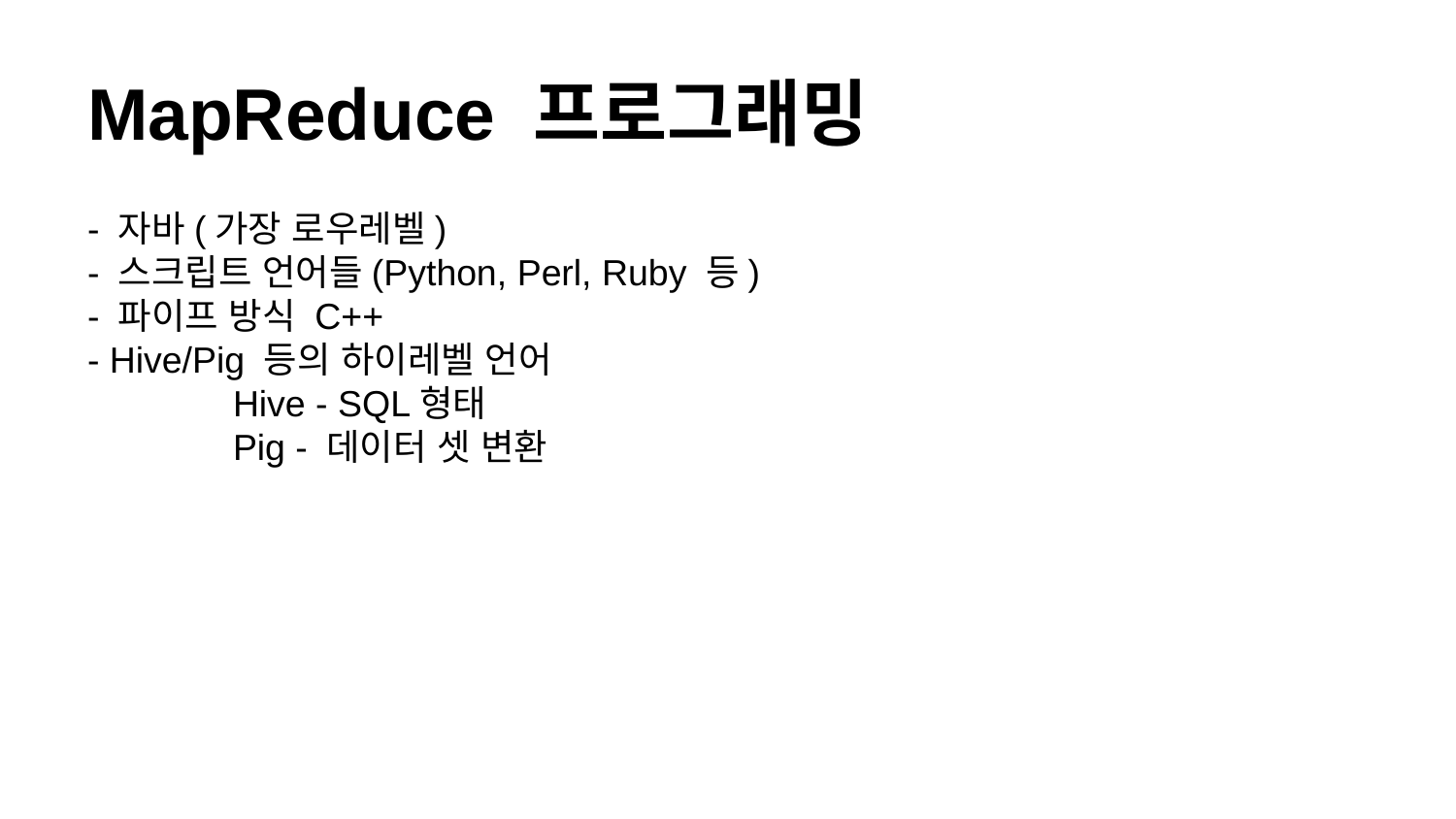

# MapReduce 프로그래밍
- 자바(가장 로우레벨)
- 스크립트 언어들(Python, Perl, Ruby 등)
- 파이프 방식 C++
- Hive/Pig 등의 하이레벨 언어
	Hive - SQL형태
	Pig - 데이터 셋 변환